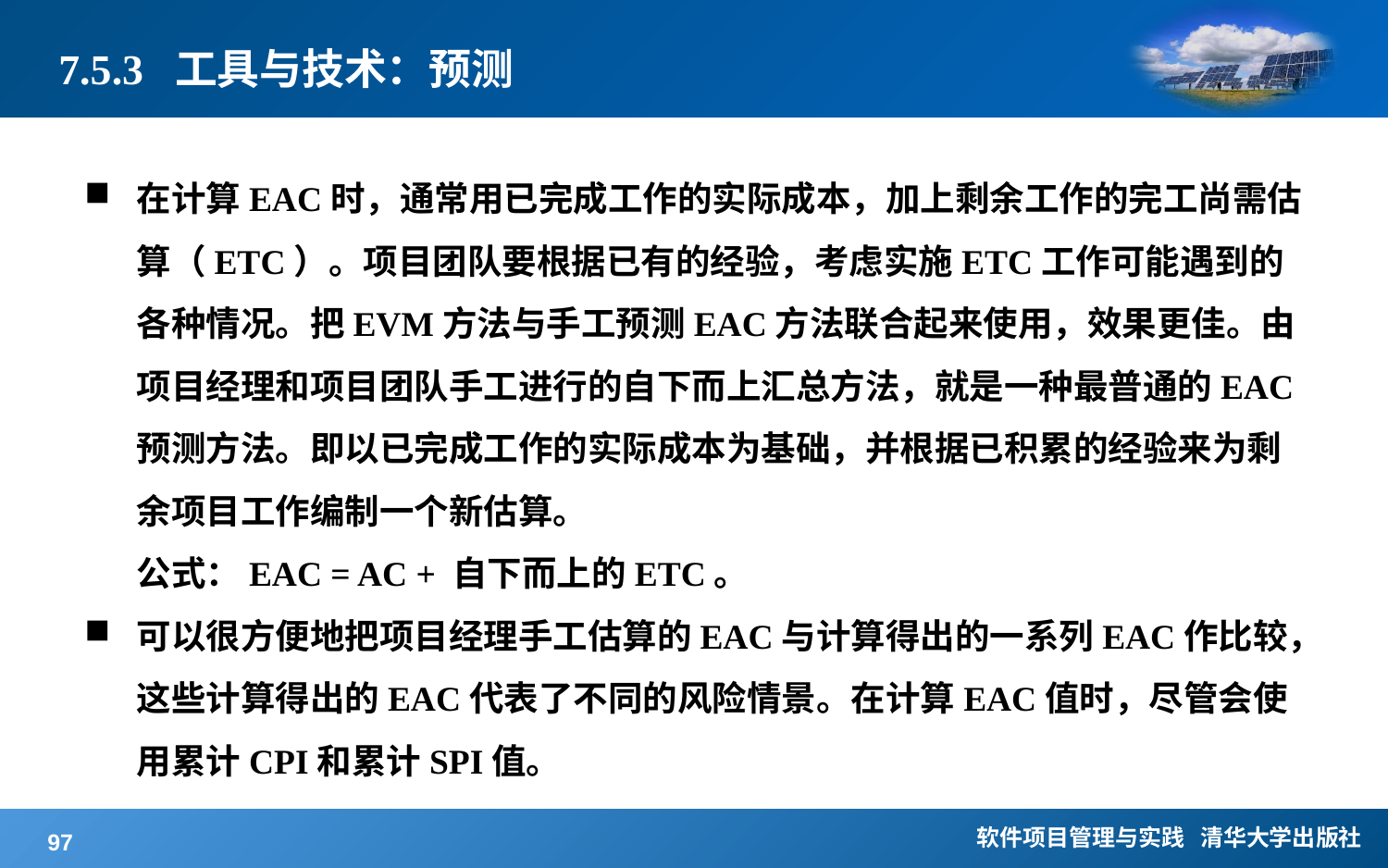

# 7.5.3  工具与技术：预测
在计算EAC时，通常用已完成工作的实际成本，加上剩余工作的完工尚需估算（ETC）。项目团队要根据已有的经验，考虑实施ETC工作可能遇到的各种情况。把EVM方法与手工预测EAC方法联合起来使用，效果更佳。由项目经理和项目团队手工进行的自下而上汇总方法，就是一种最普通的EAC预测方法。即以已完成工作的实际成本为基础，并根据已积累的经验来为剩余项目工作编制一个新估算。
公式：EAC = AC + 自下而上的ETC。
可以很方便地把项目经理手工估算的EAC与计算得出的一系列EAC作比较，这些计算得出的EAC代表了不同的风险情景。在计算EAC值时，尽管会使用累计CPI和累计SPI值。